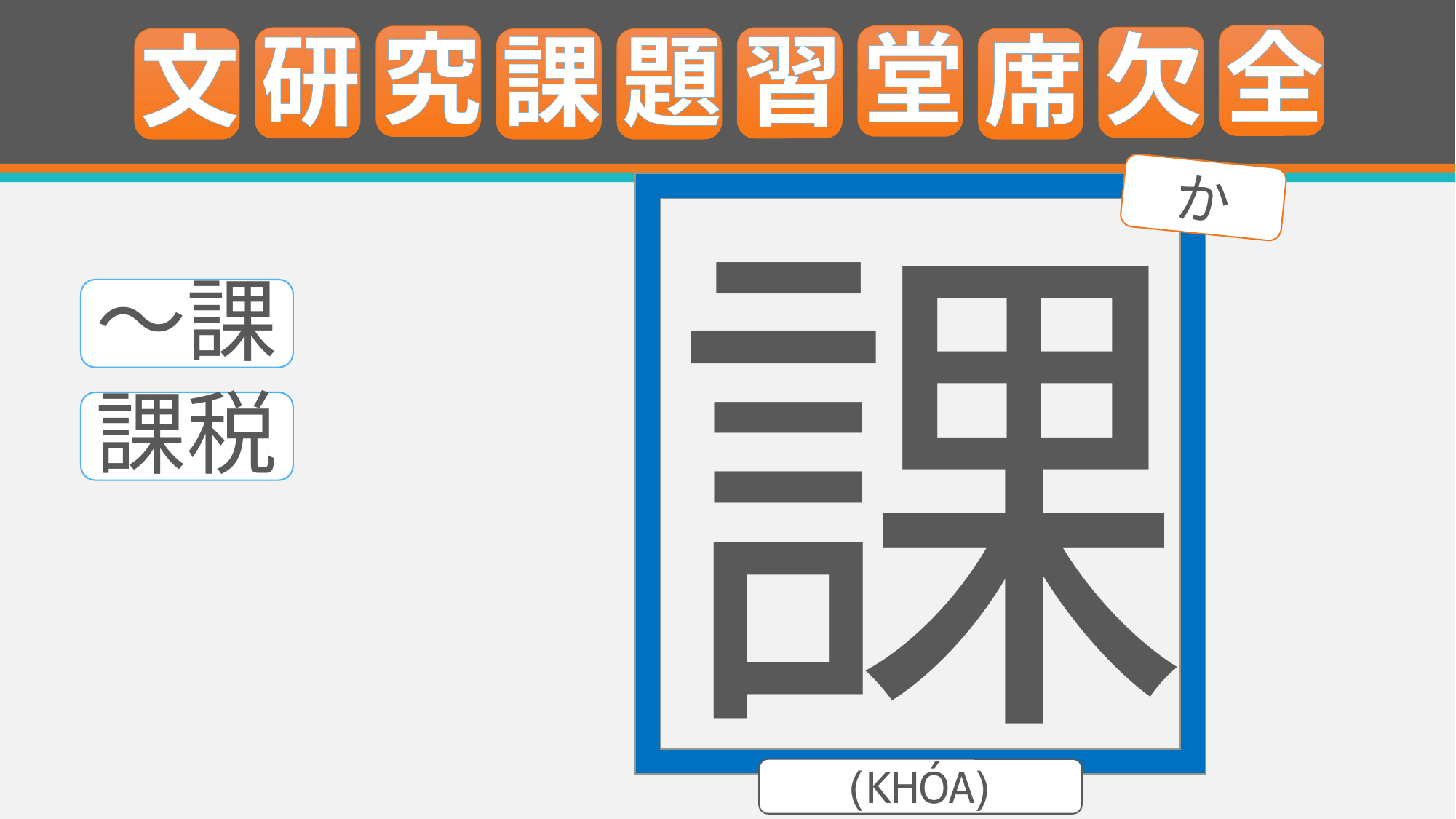

全
堂
究
欠
研
習
文
課
題
席
か
課
～課
課税
(KHÓA)